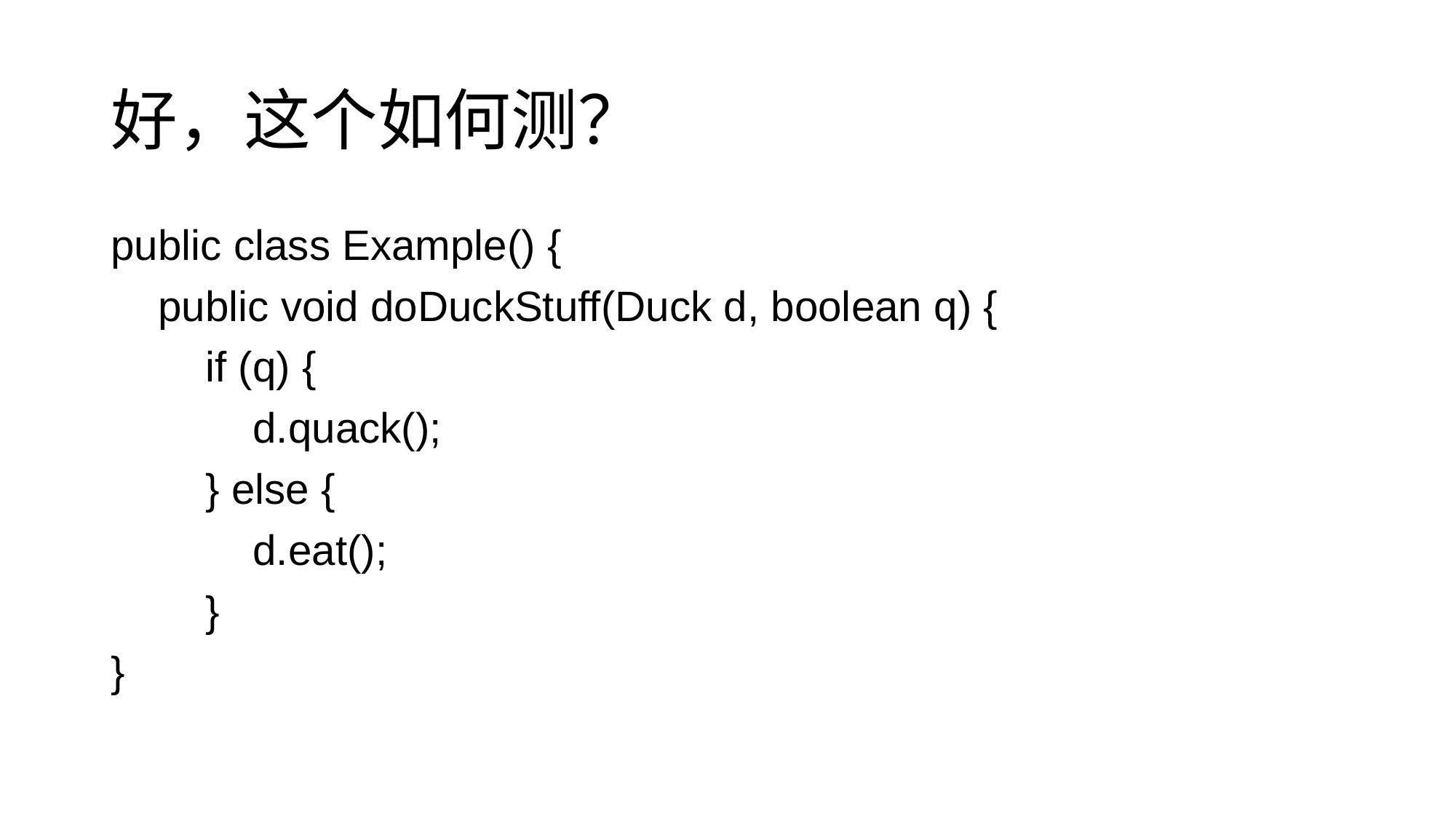

# 好，这个如何测？
public class Example() {
    public void doDuckStuff(Duck d, boolean q) {
        if (q) {
            d.quack();
        } else {
            d.eat();
        }
}